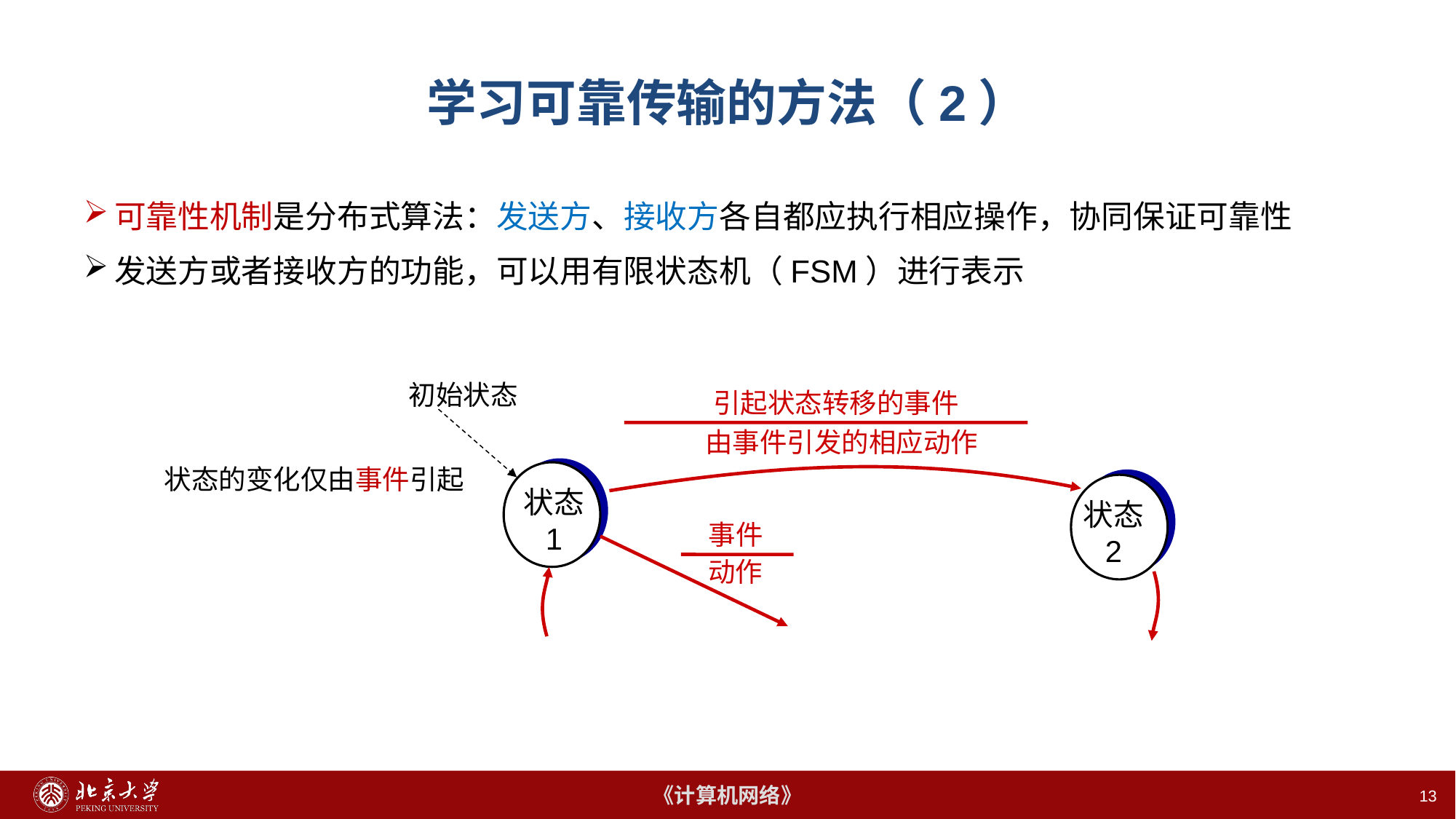

# 学习可靠传输的方法（2）
可靠性机制是分布式算法：发送方、接收方各自都应执行相应操作，协同保证可靠性
发送方或者接收方的功能，可以用有限状态机（FSM）进行表示

初始状态
引起状态转移的事件

由事件引发的相应动作

状态的变化仅由事件引起

状态
1
状态
2
事件

动作

13